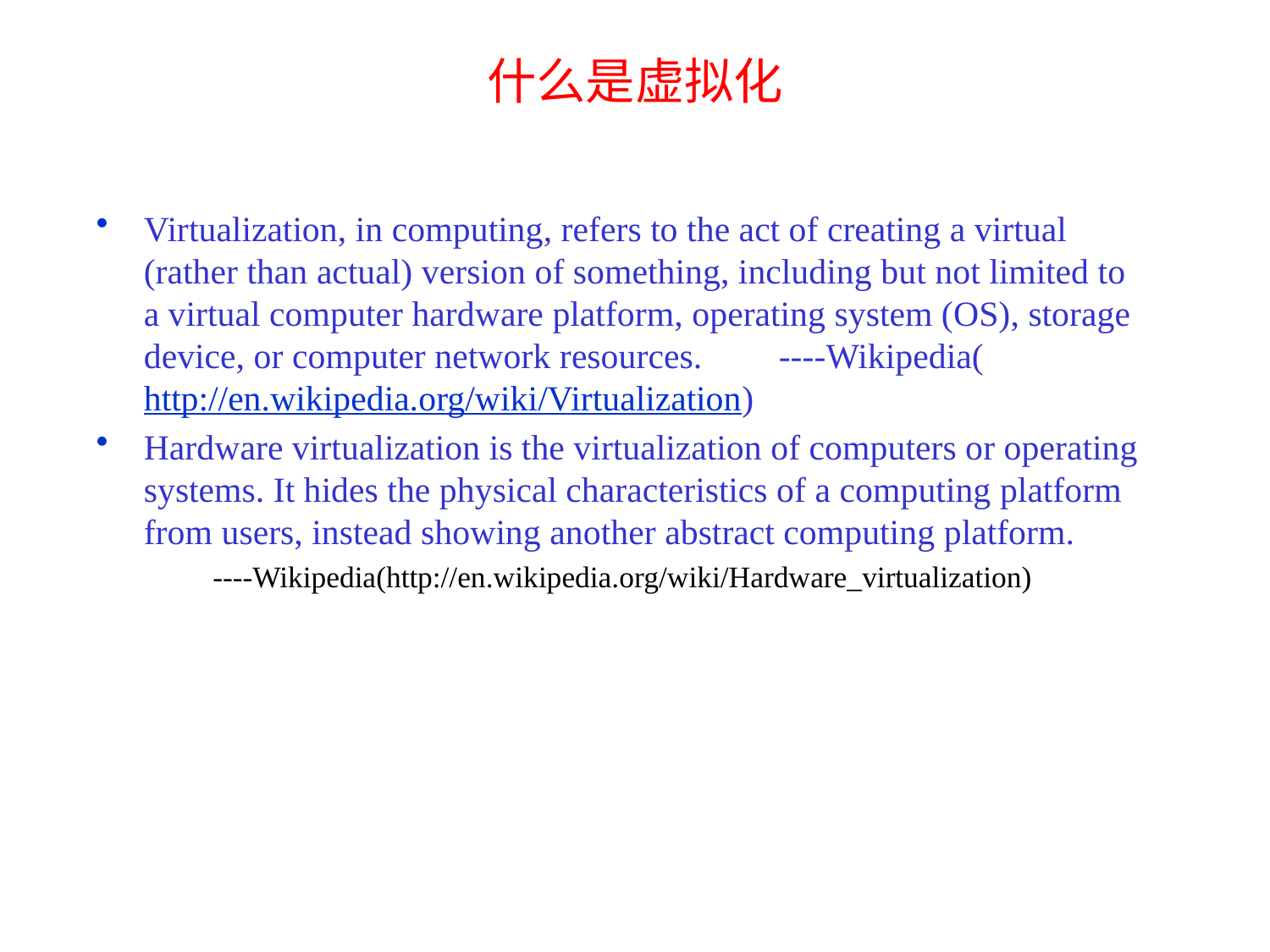

什么是虚拟化
Virtualization, in computing, refers to the act of creating a virtual (rather than actual) version of something, including but not limited to a virtual computer hardware platform, operating system (OS), storage device, or computer network resources.  	----Wikipedia(http://en.wikipedia.org/wiki/Virtualization)
Hardware virtualization is the virtualization of computers or operating systems. It hides the physical characteristics of a computing platform from users, instead showing another abstract computing platform.
       ----Wikipedia(http://en.wikipedia.org/wiki/Hardware_virtualization)